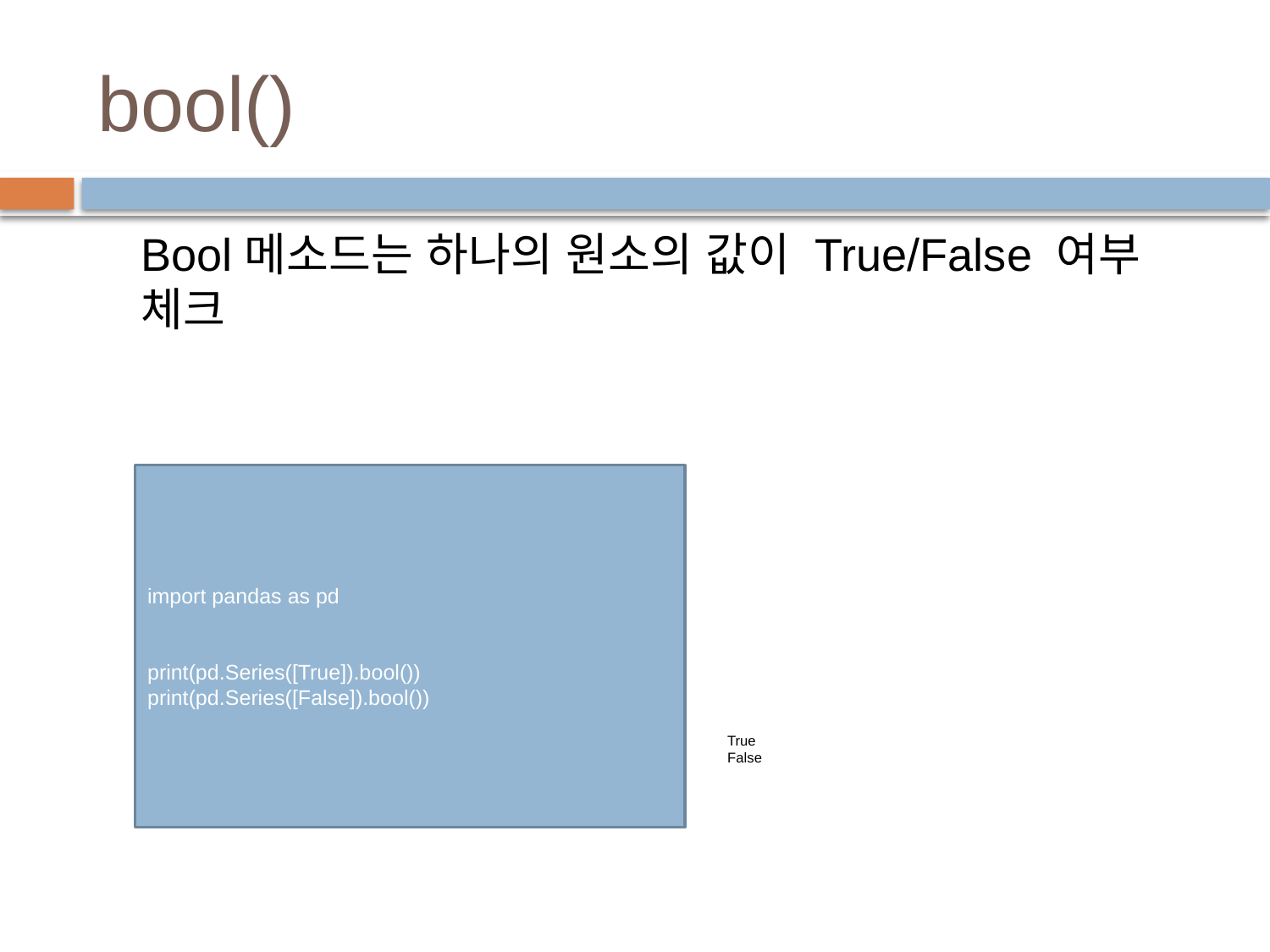

# bool()
Bool메소드는 하나의 원소의 값이 True/False 여부 체크
import pandas as pd

print(pd.Series([True]).bool())
print(pd.Series([False]).bool())
True
False